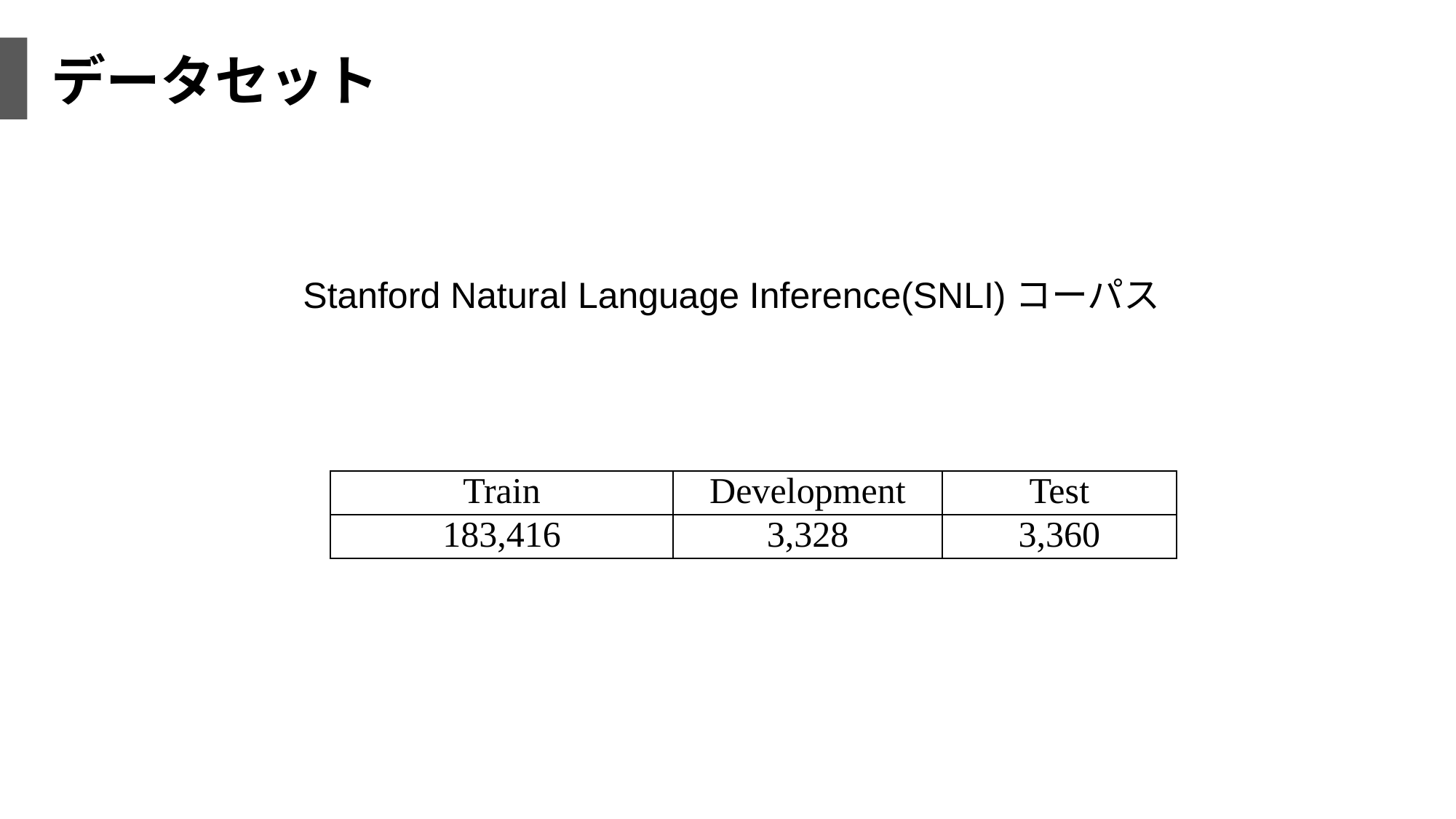

データセット
Stanford Natural Language Inference(SNLI)コーパス
| Train | Development | Test |
| --- | --- | --- |
| 183,416 | 3,328 | 3,360 |